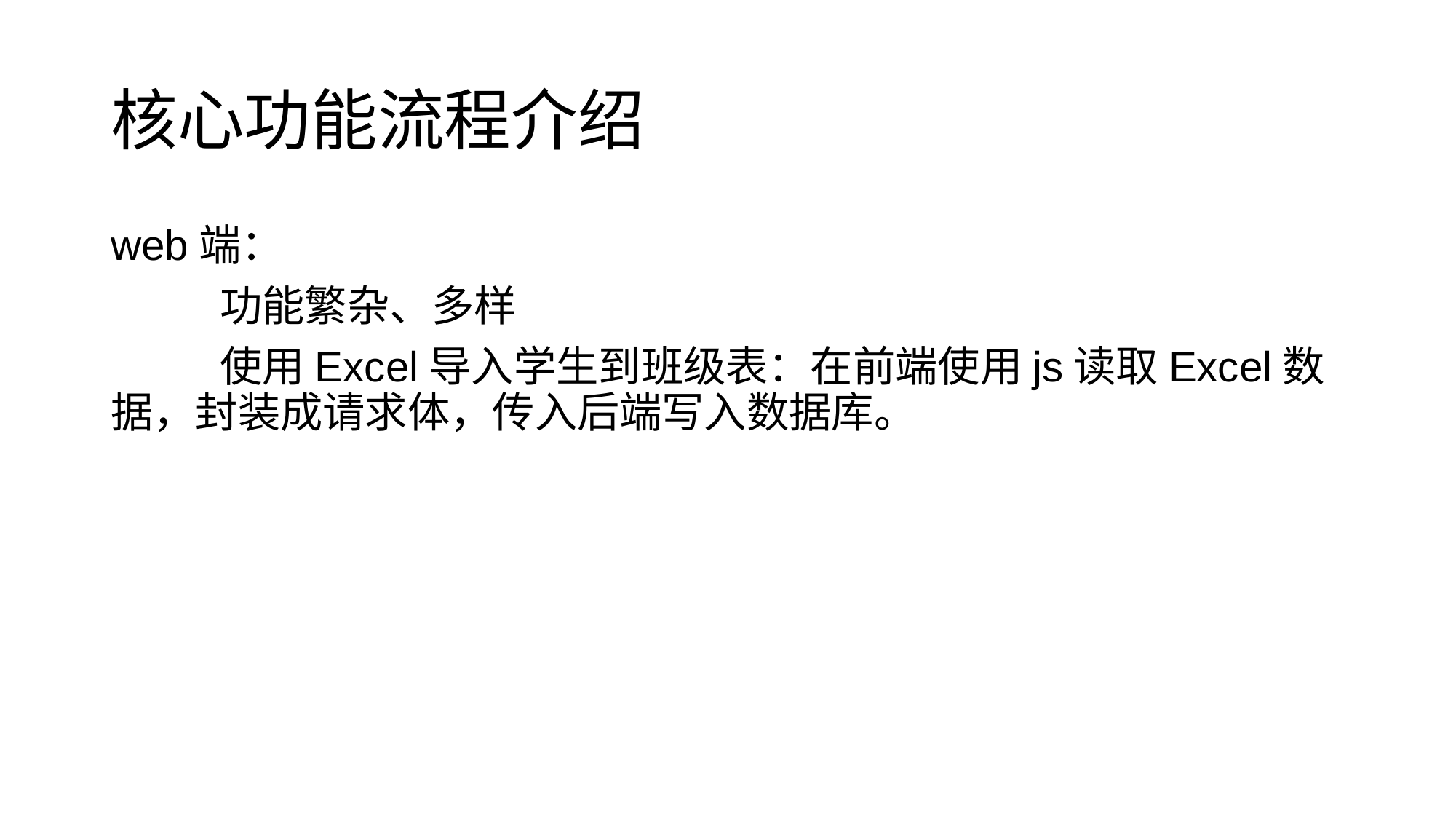

# 核心功能流程介绍
web端：
	功能繁杂、多样
	使用Excel导入学生到班级表：在前端使用js读取Excel数据，封装成请求体，传入后端写入数据库。